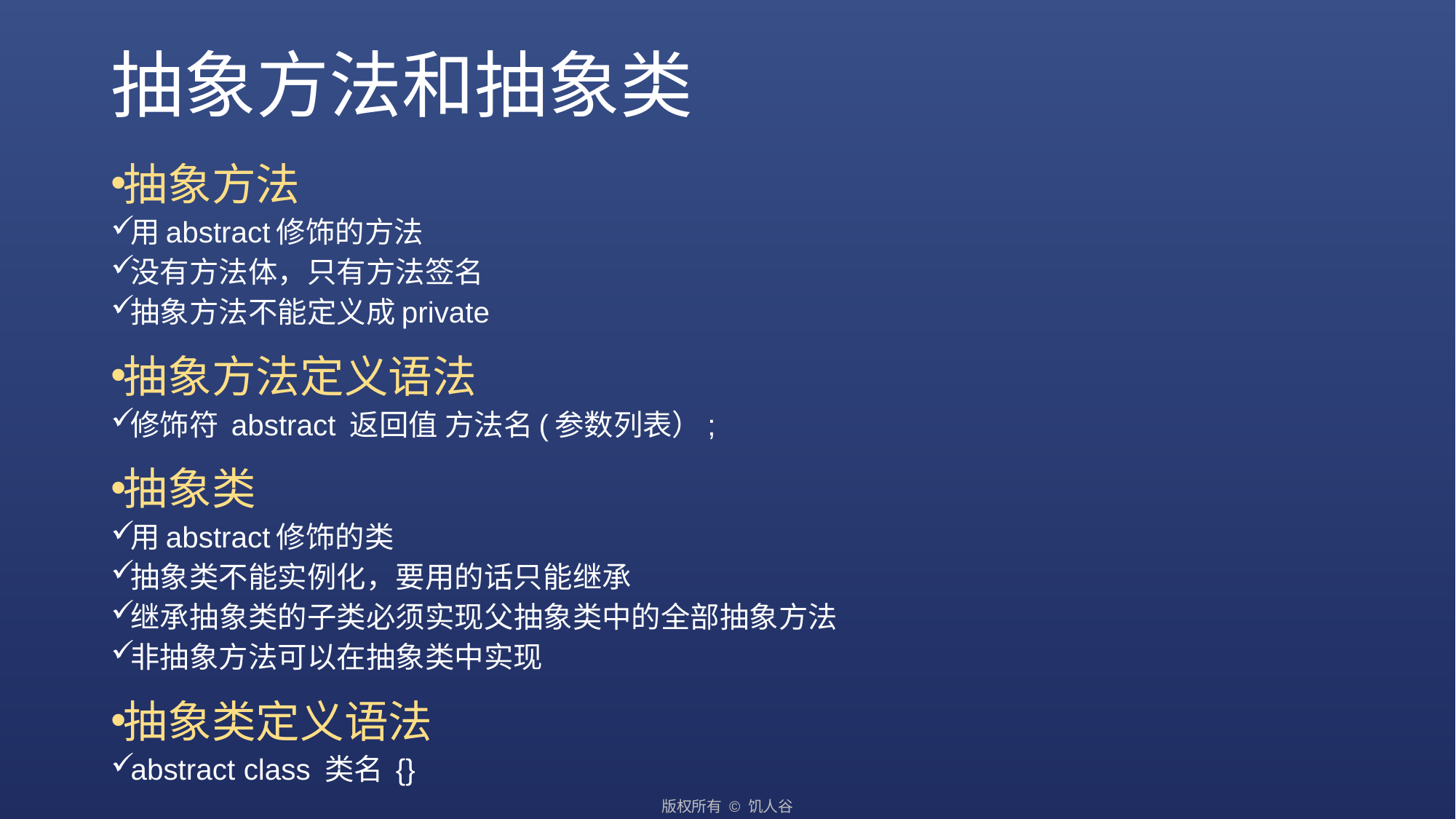

# 抽象方法和抽象类
抽象方法
用abstract修饰的方法
没有方法体，只有方法签名
抽象方法不能定义成private
抽象方法定义语法
修饰符 abstract 返回值 方法名(参数列表）;
抽象类
用abstract修饰的类
抽象类不能实例化，要用的话只能继承
继承抽象类的子类必须实现父抽象类中的全部抽象方法
非抽象方法可以在抽象类中实现
抽象类定义语法
abstract class 类名 {}